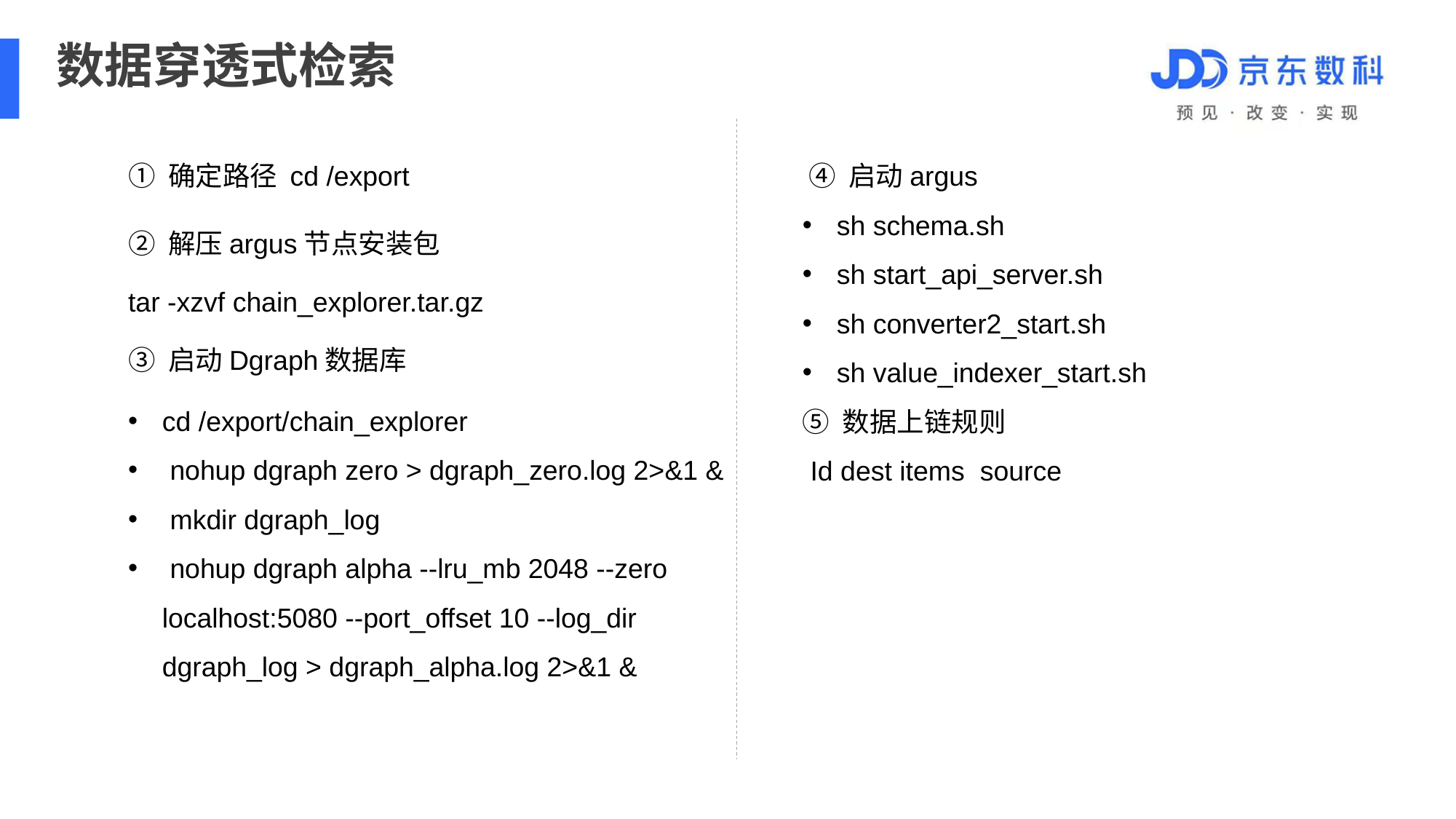

# 数据穿透式检索
① 确定路径 cd /export
② 解压argus节点安装包
tar -xzvf chain_explorer.tar.gz
③ 启动Dgraph数据库
 ④ 启动argus
sh schema.sh
sh start_api_server.sh
sh converter2_start.sh
sh value_indexer_start.sh
⑤ 数据上链规则
 Id dest items  source

cd /export/chain_explorer
 nohup dgraph zero > dgraph_zero.log 2>&1 &
 mkdir dgraph_log
 nohup dgraph alpha --lru_mb 2048 --zero localhost:5080 --port_offset 10 --log_dir dgraph_log > dgraph_alpha.log 2>&1 &